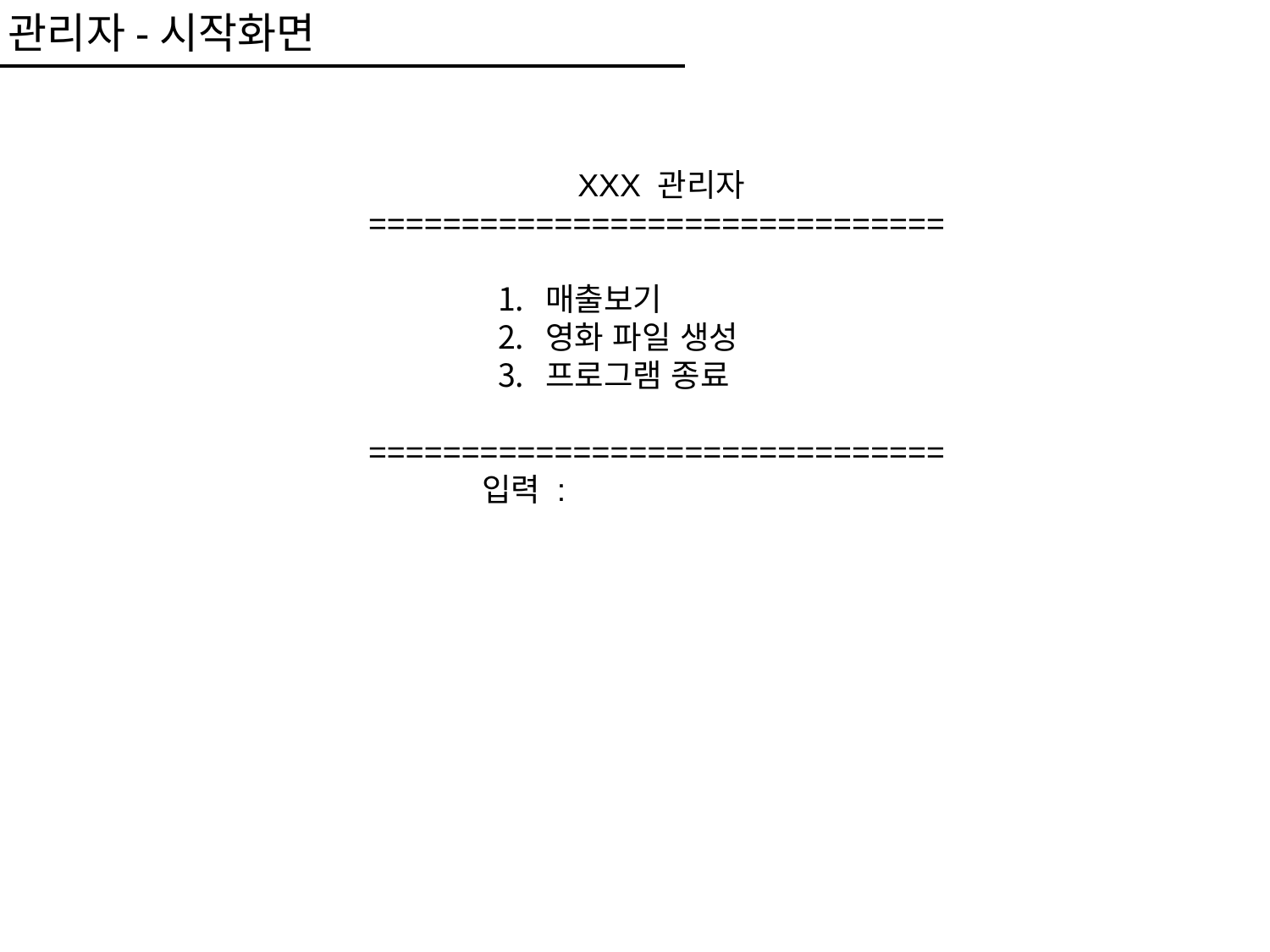

관리자-시작화면
 XXX 관리자
===============================

매출보기
영화 파일 생성
프로그램 종료

===============================
		입력 :